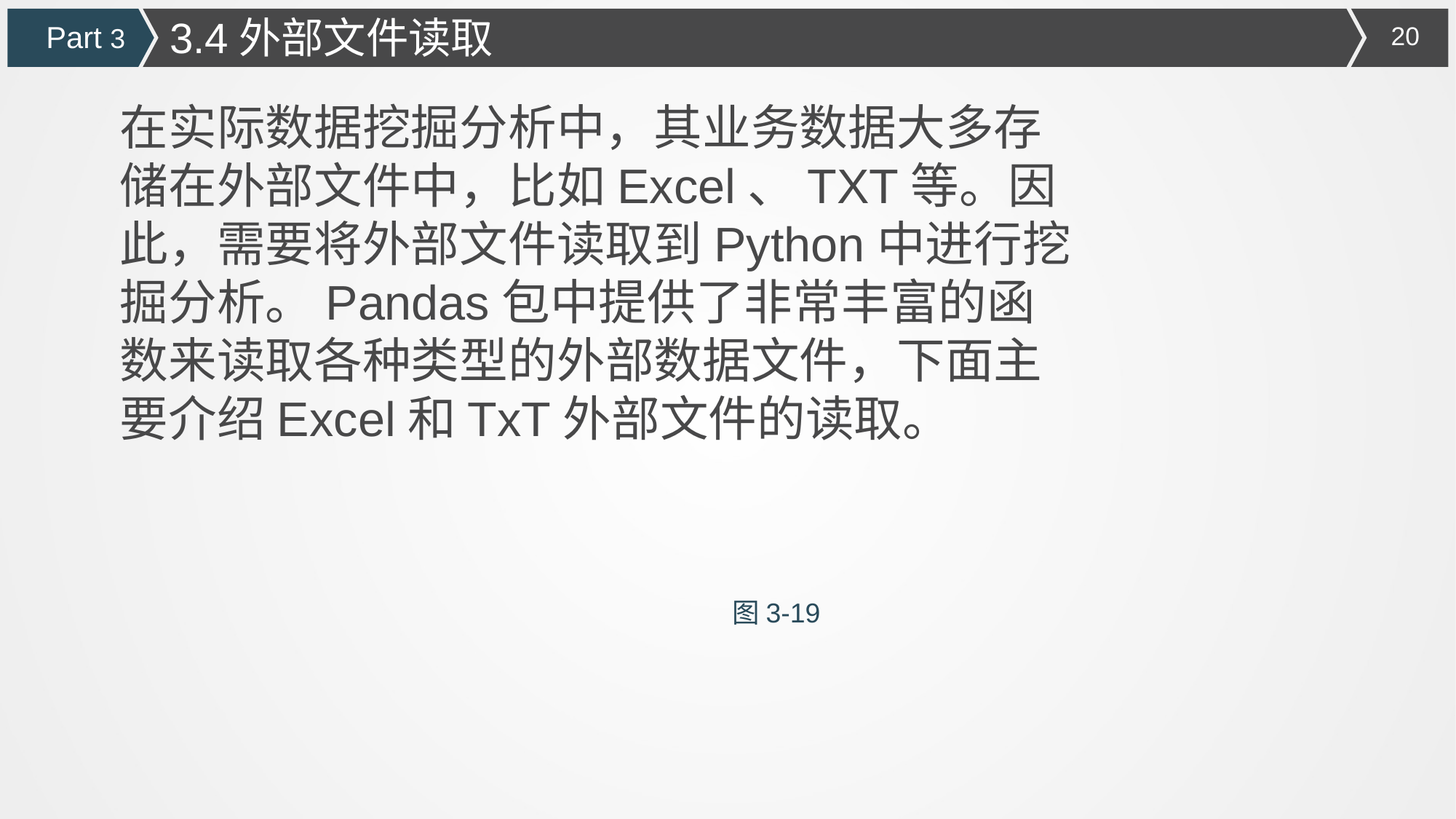

3.4外部文件读取
Part 3
在实际数据挖掘分析中，其业务数据大多存储在外部文件中，比如Excel、TXT等。因此，需要将外部文件读取到Python中进行挖掘分析。Pandas包中提供了非常丰富的函数来读取各种类型的外部数据文件，下面主要介绍Excel和TxT外部文件的读取。
图3-19